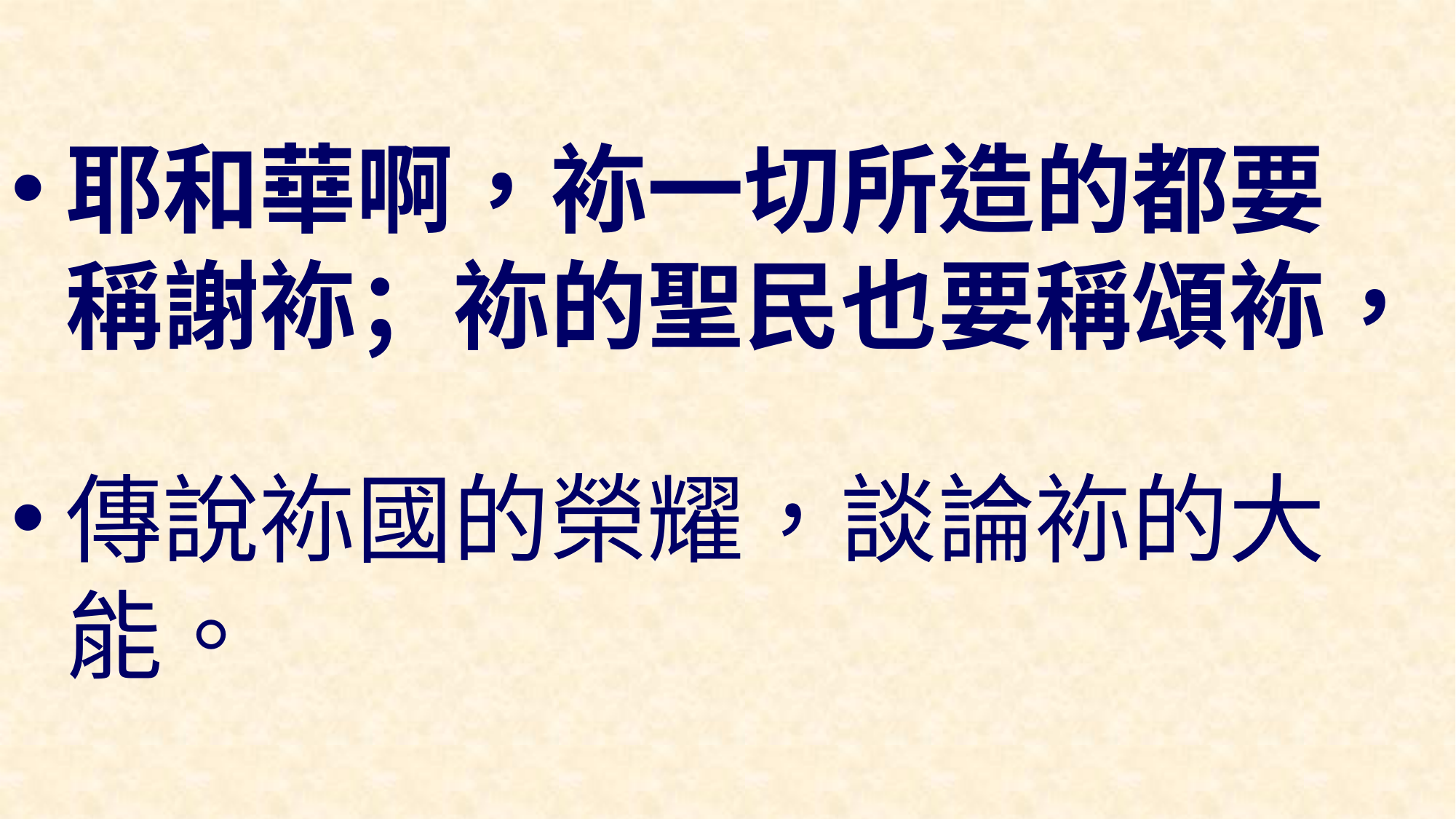

耶和華啊，袮一切所造的都要稱謝袮；袮的聖民也要稱頌袮，
傳說袮國的榮耀，談論袮的大能。